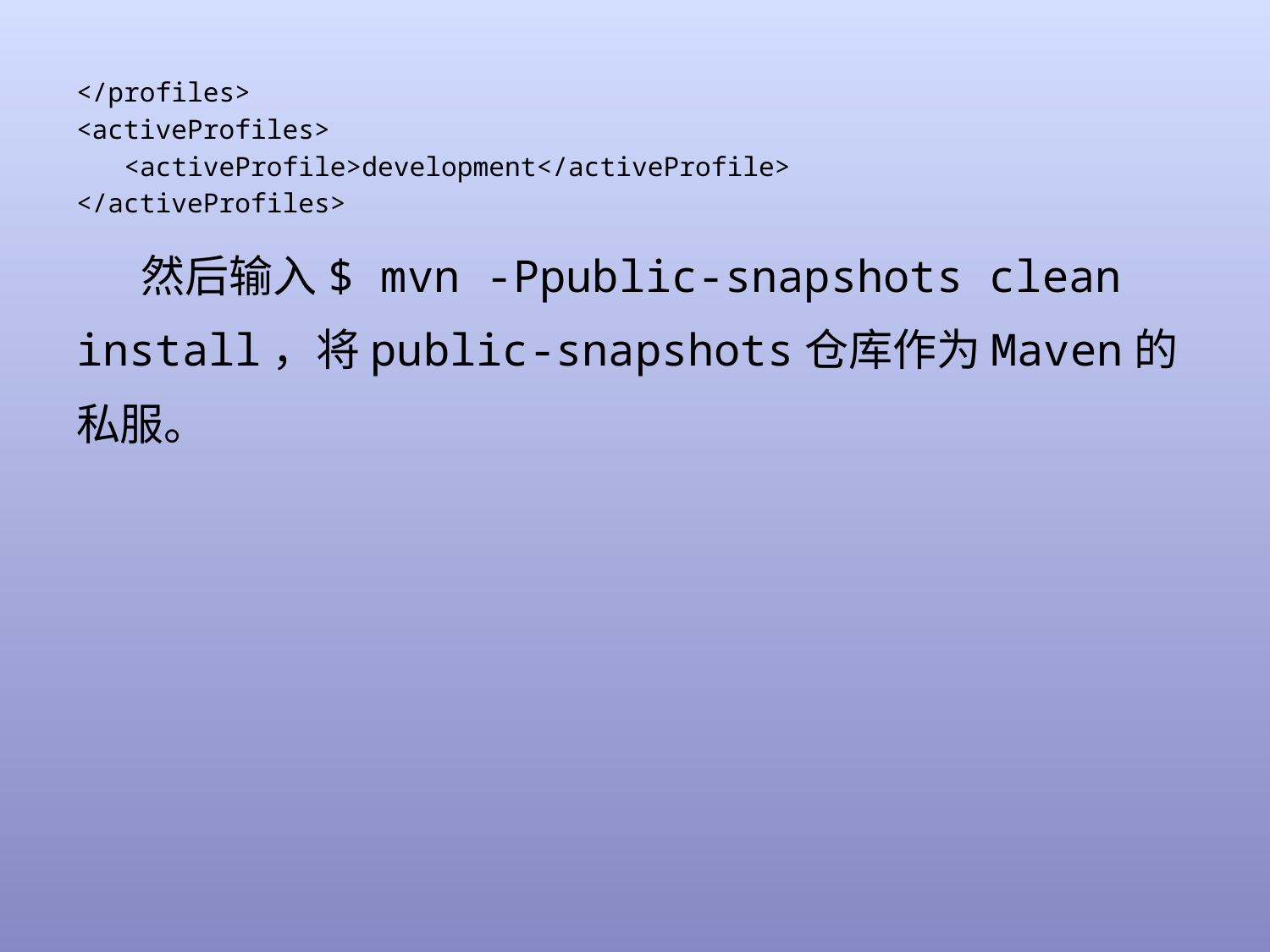

</profiles>
<activeProfiles>
	<activeProfile>development</activeProfile>
</activeProfiles>
然后输入$ mvn -Ppublic-snapshots clean install，将public-snapshots仓库作为Maven的私服。